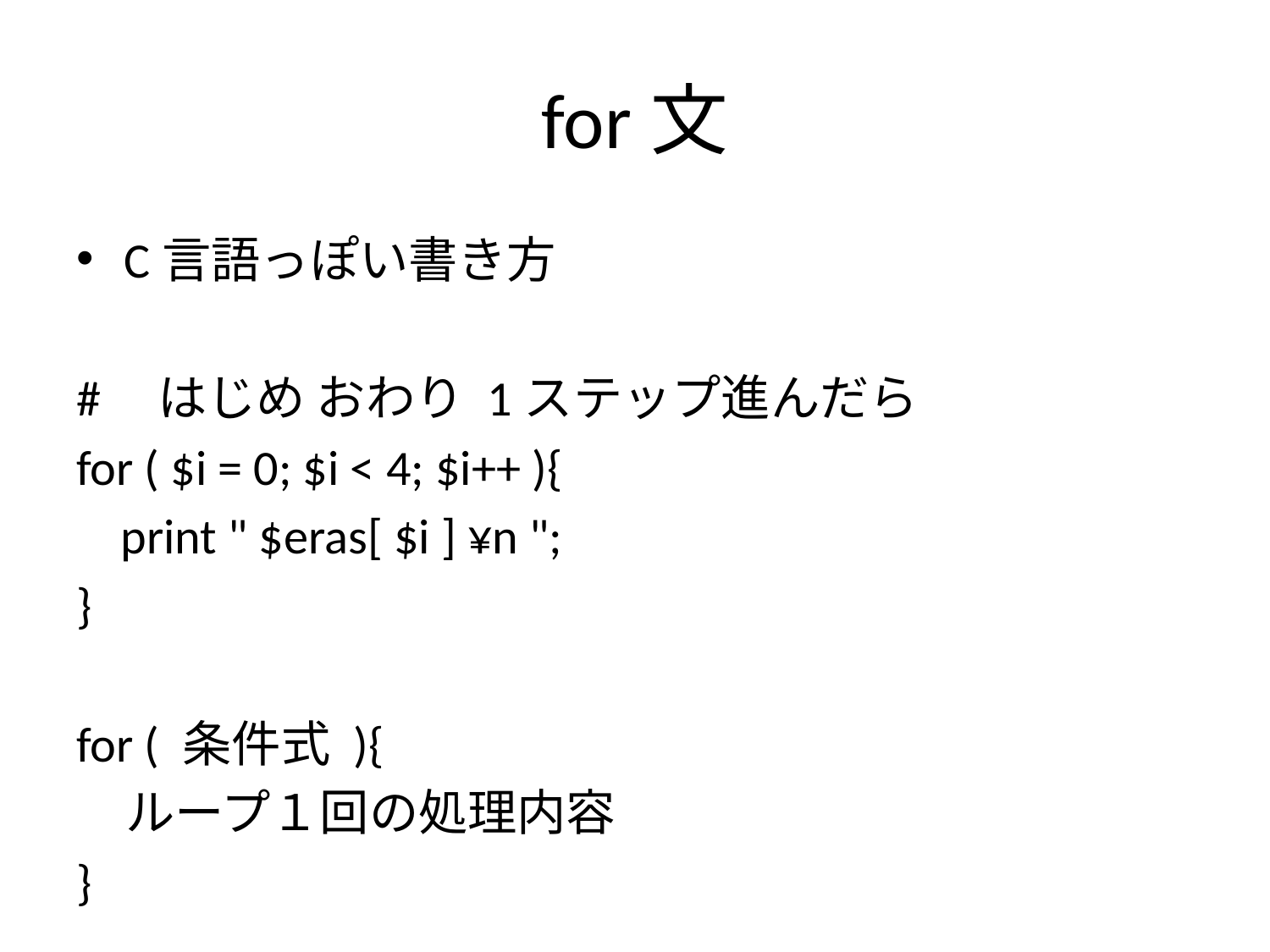

# for文
C言語っぽい書き方

#    はじめ おわり 1ステップ進んだら
for ( $i = 0; $i < 4; $i++ ){
    print " $eras[ $i ] ¥n ";
}

for ( 条件式 ){
　ループ１回の処理内容
}